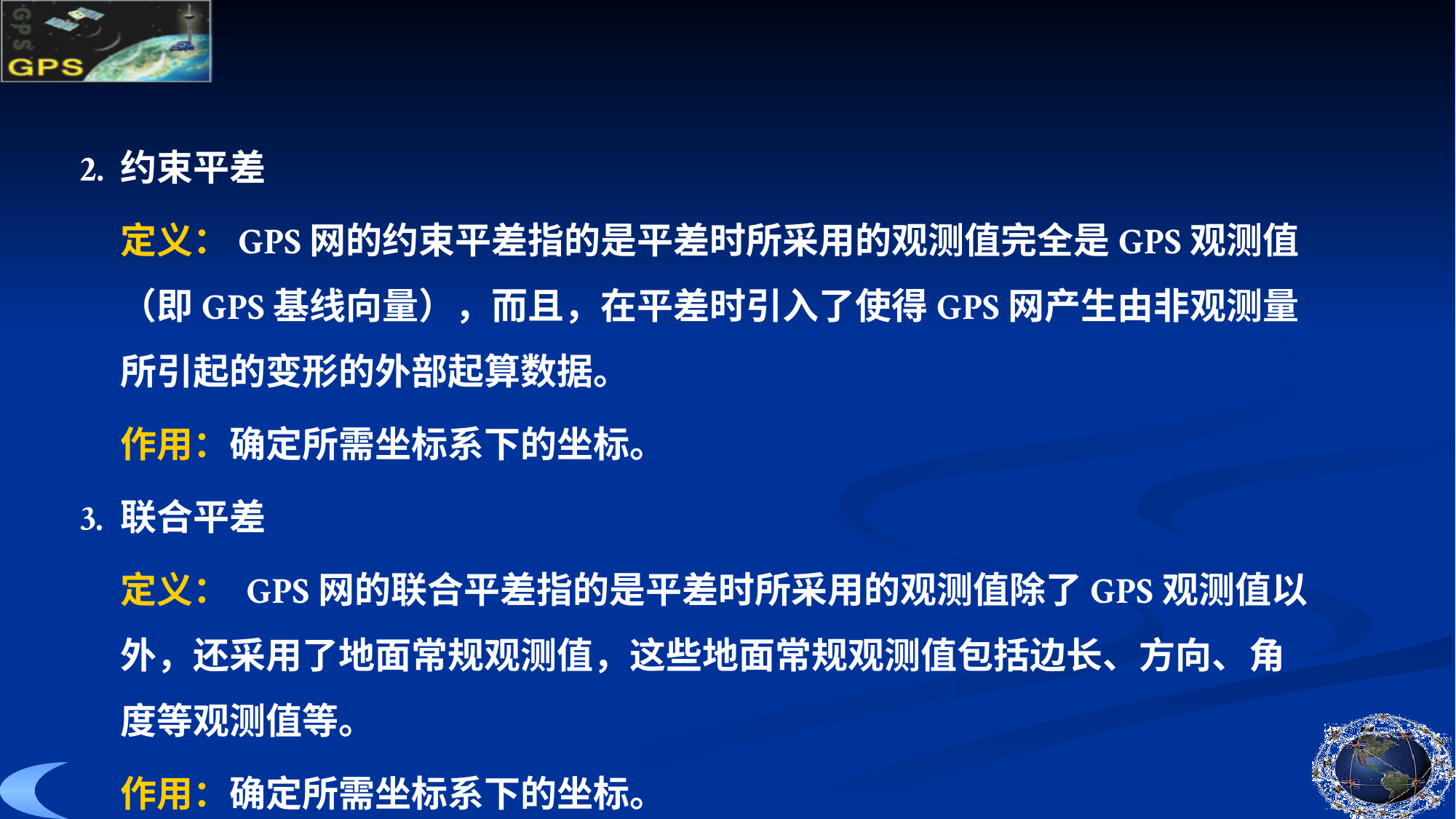

2.	约束平差
	定义：GPS网的约束平差指的是平差时所采用的观测值完全是GPS观测值（即GPS基线向量），而且，在平差时引入了使得GPS网产生由非观测量所引起的变形的外部起算数据。
	作用：确定所需坐标系下的坐标。
3.	联合平差
	定义： GPS网的联合平差指的是平差时所采用的观测值除了GPS观测值以外，还采用了地面常规观测值，这些地面常规观测值包括边长、方向、角度等观测值等。
	作用：确定所需坐标系下的坐标。